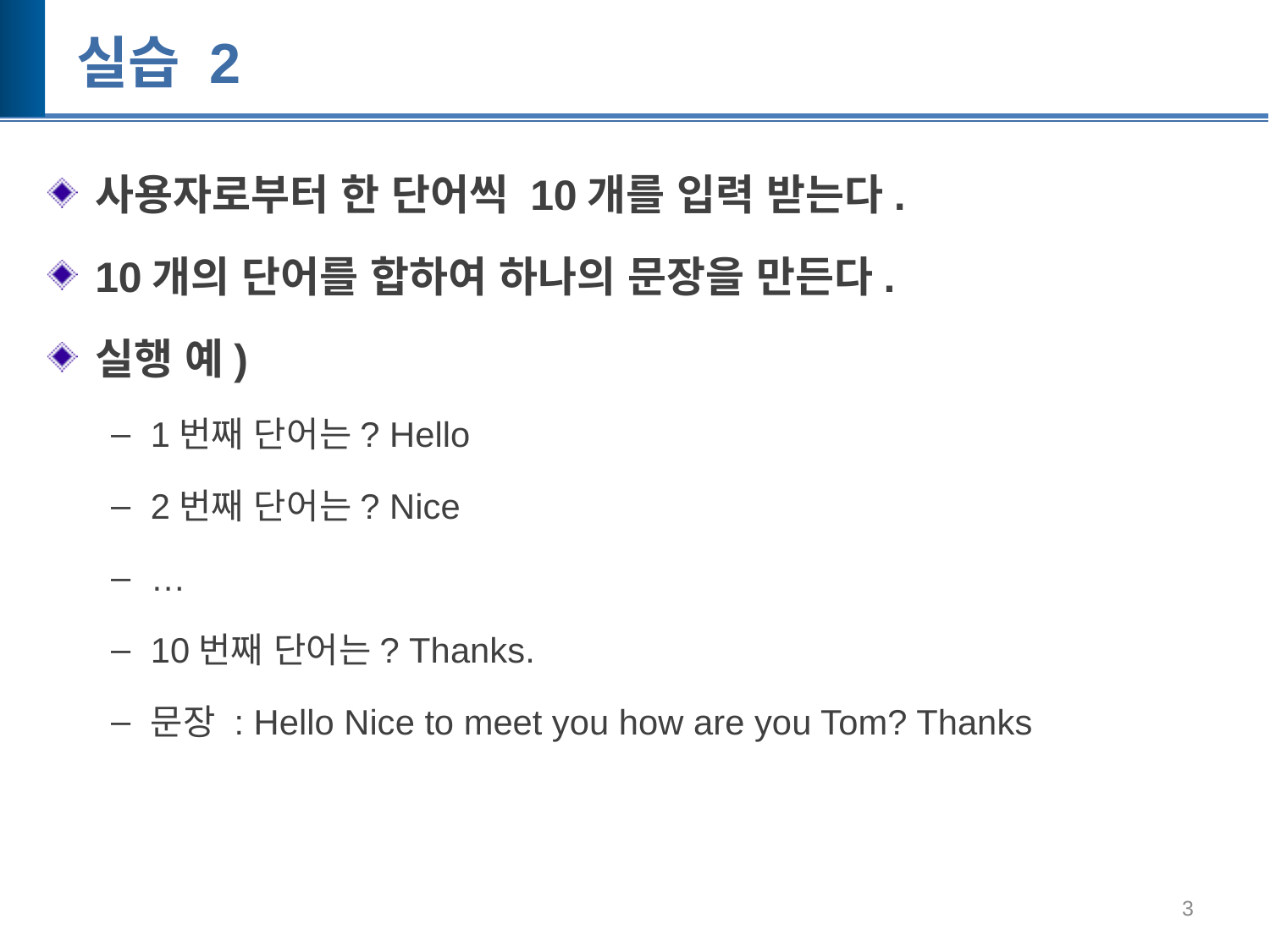

# 실습 2
사용자로부터 한 단어씩 10개를 입력 받는다.
10개의 단어를 합하여 하나의 문장을 만든다.
실행 예)
1번째 단어는? Hello
2번째 단어는? Nice
…
10번째 단어는? Thanks.
문장 : Hello Nice to meet you how are you Tom? Thanks
3